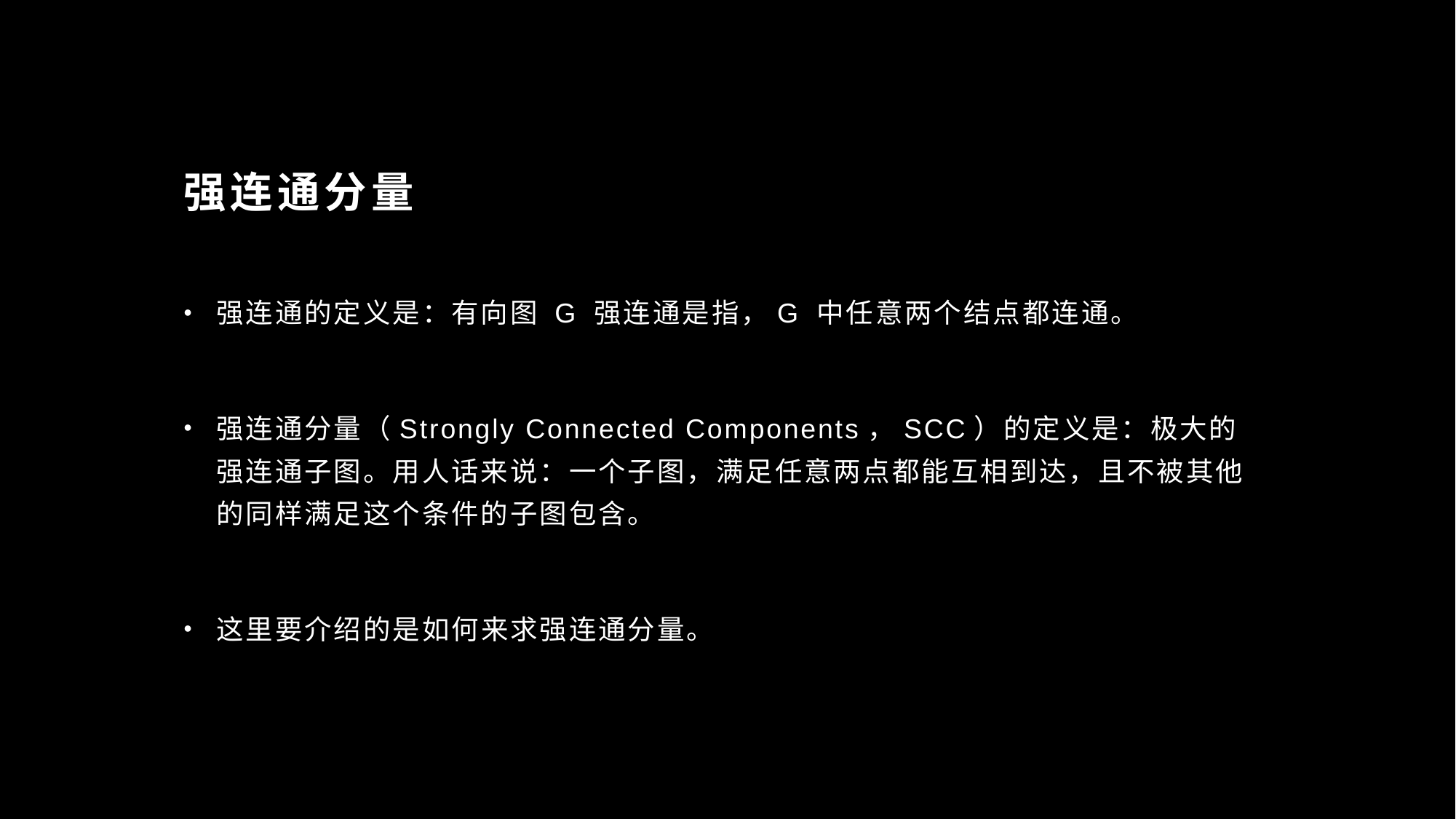

# 强连通分量
强连通的定义是：有向图 G 强连通是指，G 中任意两个结点都连通。

强连通分量（Strongly Connected Components，SCC）的定义是：极大的强连通子图。用人话来说：一个子图，满足任意两点都能互相到达，且不被其他的同样满足这个条件的子图包含。

这里要介绍的是如何来求强连通分量。